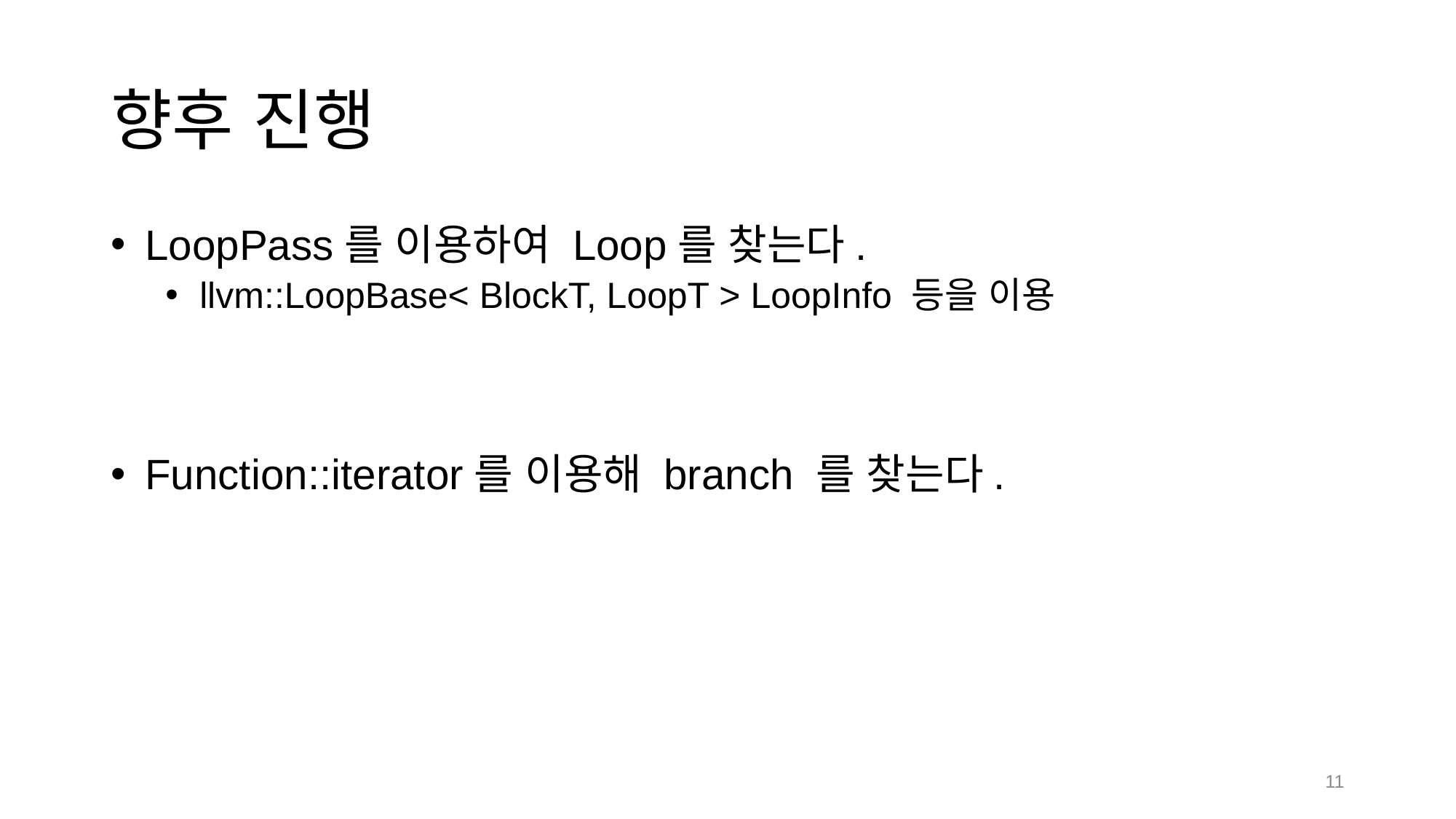

# 향후 진행
LoopPass를 이용하여 Loop를 찾는다.
llvm::LoopBase< BlockT, LoopT > LoopInfo 등을 이용

Function::iterator를 이용해 branch 를 찾는다.

11